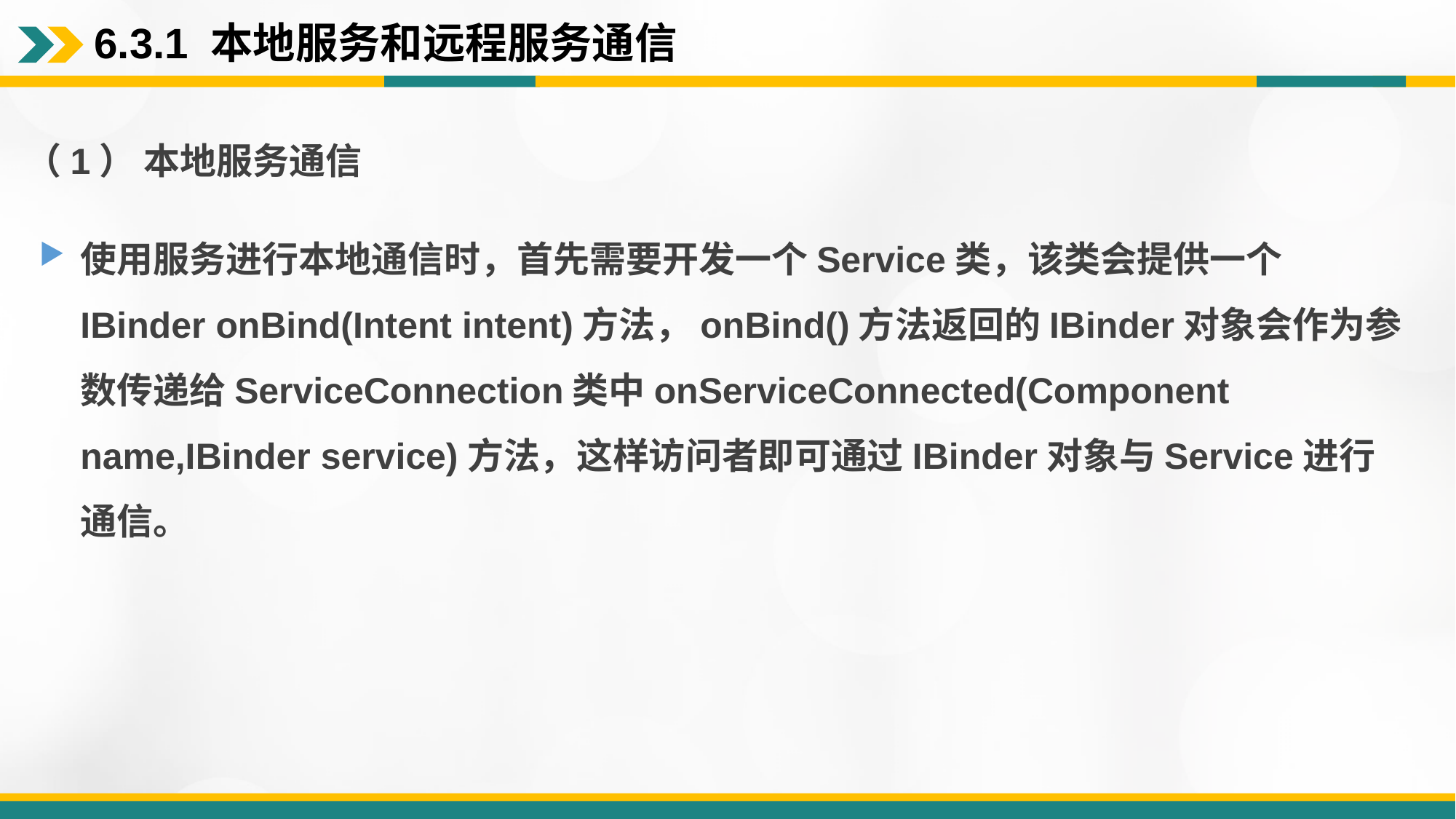

# 6.3.1 本地服务和远程服务通信
（1） 本地服务通信
使用服务进行本地通信时，首先需要开发一个Service类，该类会提供一个IBinder onBind(Intent intent)方法，onBind()方法返回的IBinder对象会作为参数传递给ServiceConnection类中onServiceConnected(Component name,IBinder service)方法，这样访问者即可通过IBinder对象与Service进行通信。